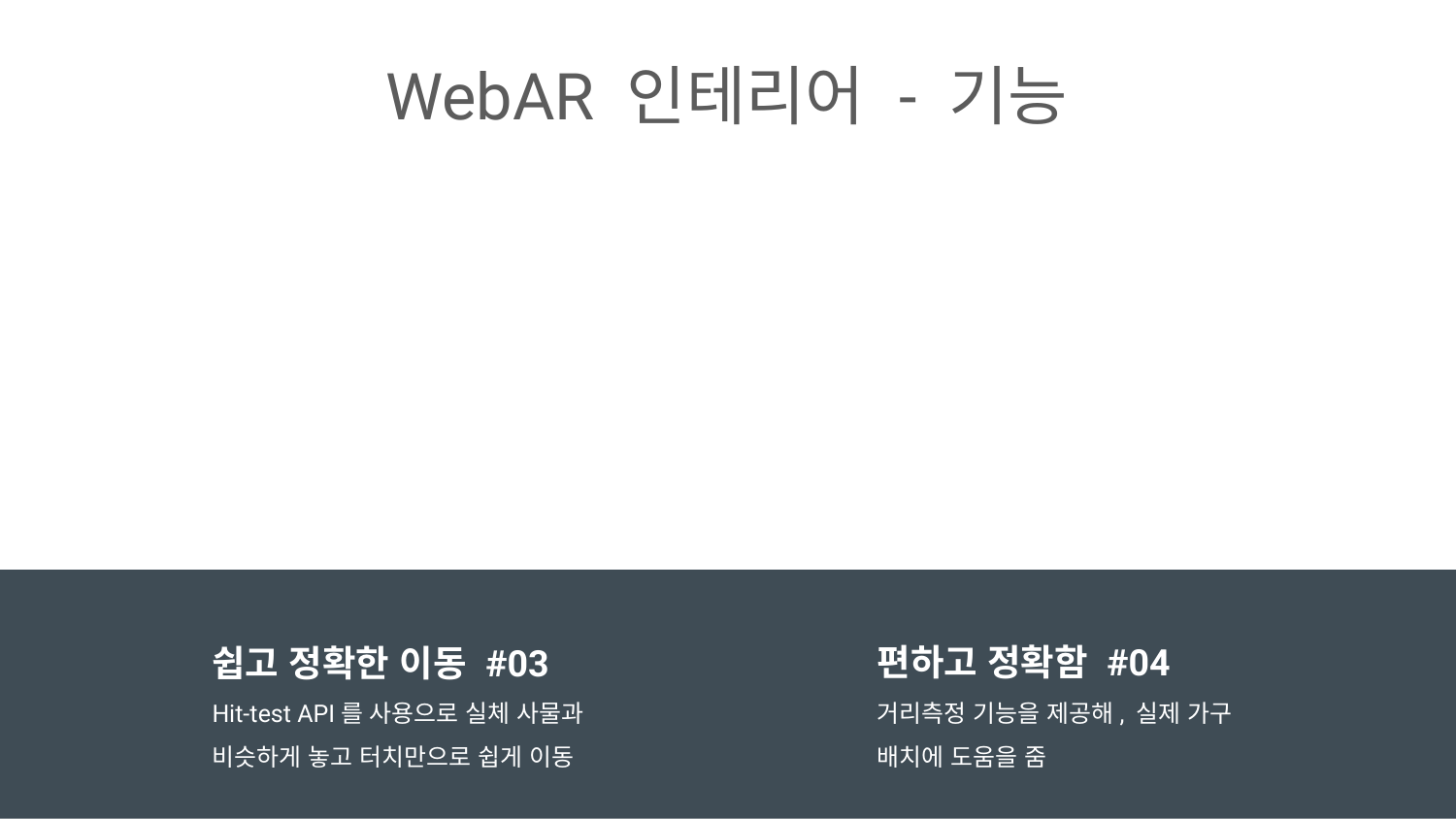

# WebAR 인테리어 - 기능

편하고 정확함 #04
거리측정 기능을 제공해, 실제 가구 배치에 도움을 줌
쉽고 정확한 이동 #03
Hit-test API를 사용으로 실체 사물과 비슷하게 놓고 터치만으로 쉽게 이동